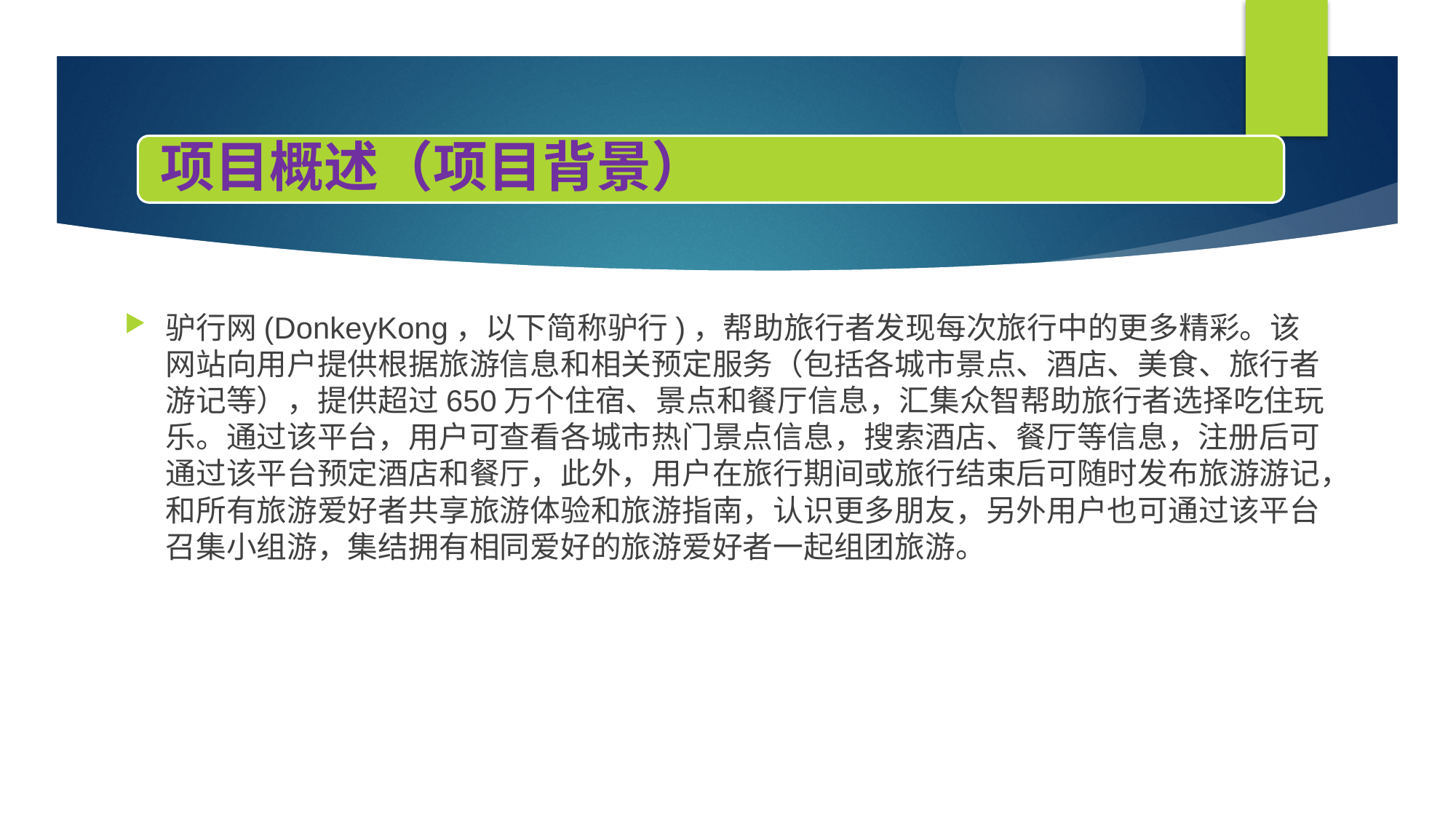

项目概述（项目背景）
驴行网(DonkeyKong，以下简称驴行)，帮助旅行者发现每次旅行中的更多精彩。该网站向用户提供根据旅游信息和相关预定服务（包括各城市景点、酒店、美食、旅行者游记等），提供超过650万个住宿、景点和餐厅信息，汇集众智帮助旅行者选择吃住玩乐。通过该平台，用户可查看各城市热门景点信息，搜索酒店、餐厅等信息，注册后可通过该平台预定酒店和餐厅，此外，用户在旅行期间或旅行结束后可随时发布旅游游记，和所有旅游爱好者共享旅游体验和旅游指南，认识更多朋友，另外用户也可通过该平台召集小组游，集结拥有相同爱好的旅游爱好者一起组团旅游。